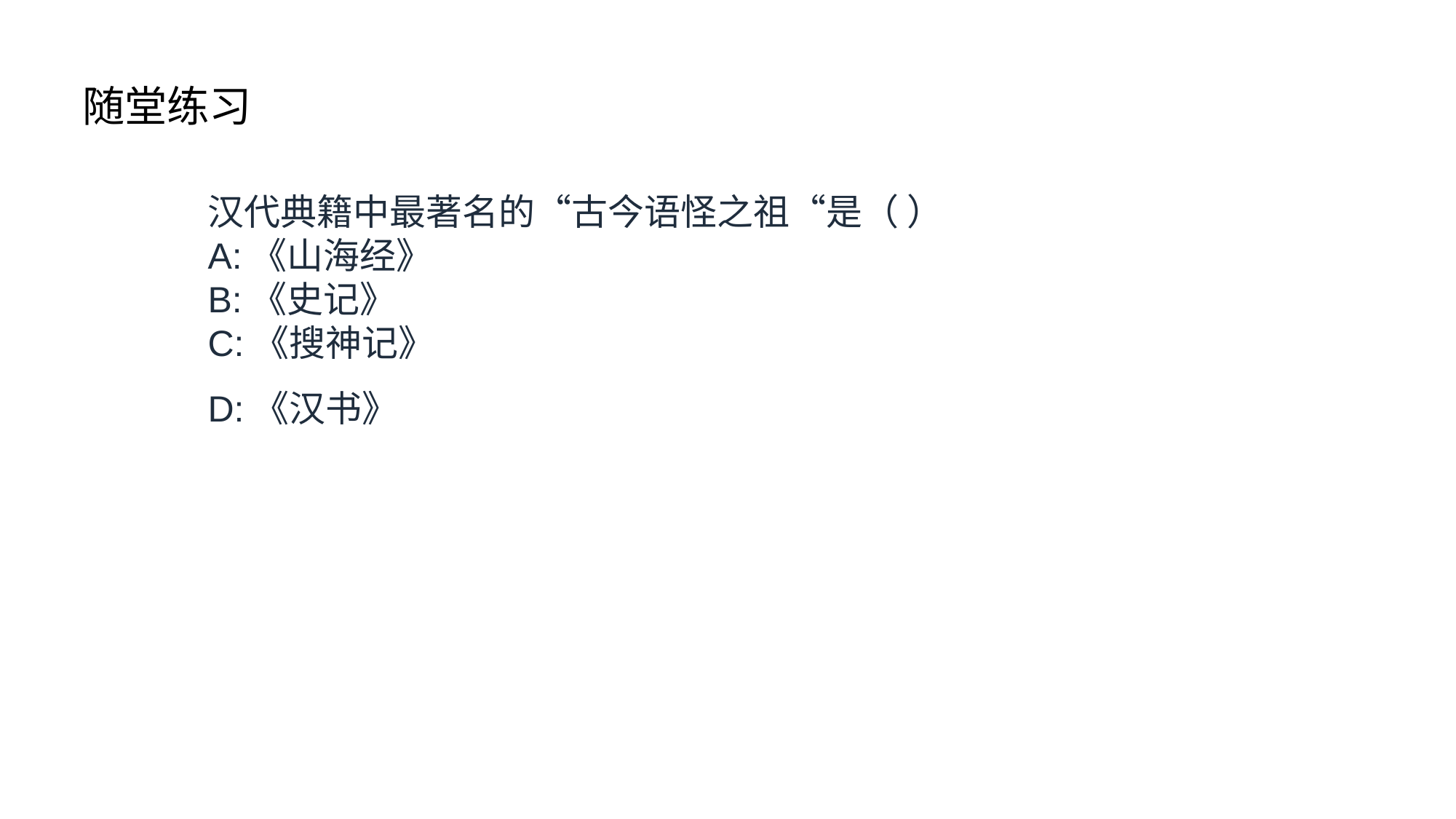

随堂练习
汉代典籍中最著名的“古今语怪之祖“是（ ）A:《山海经》B:《史记》 C:《搜神记》D:《汉书》